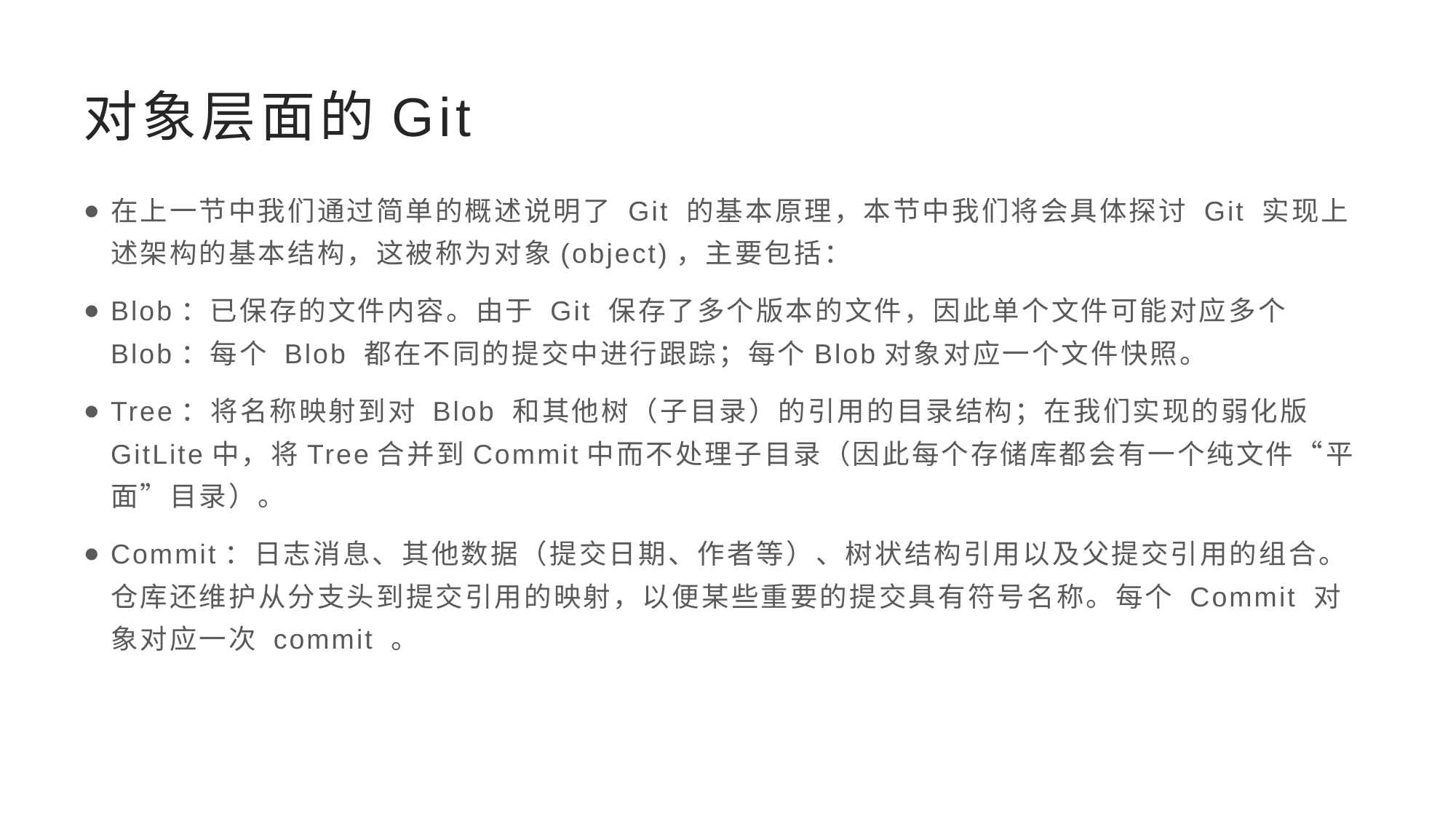

# 对象层面的Git
在上一节中我们通过简单的概述说明了 Git 的基本原理，本节中我们将会具体探讨 Git 实现上述架构的基本结构，这被称为对象(object)，主要包括：
Blob：已保存的文件内容。由于 Git 保存了多个版本的文件，因此单个文件可能对应多个 Blob：每个 Blob 都在不同的提交中进行跟踪；每个Blob对象对应一个文件快照。
Tree：将名称映射到对 Blob 和其他树（子目录）的引用的目录结构；在我们实现的弱化版GitLite中，将Tree合并到Commit中而不处理子目录（因此每个存储库都会有一个纯文件“平面”目录）。
Commit：日志消息、其他数据（提交日期、作者等）、树状结构引用以及父提交引用的组合。仓库还维护从分支头到提交引用的映射，以便某些重要的提交具有符号名称。每个 Commit 对象对应一次 commit 。